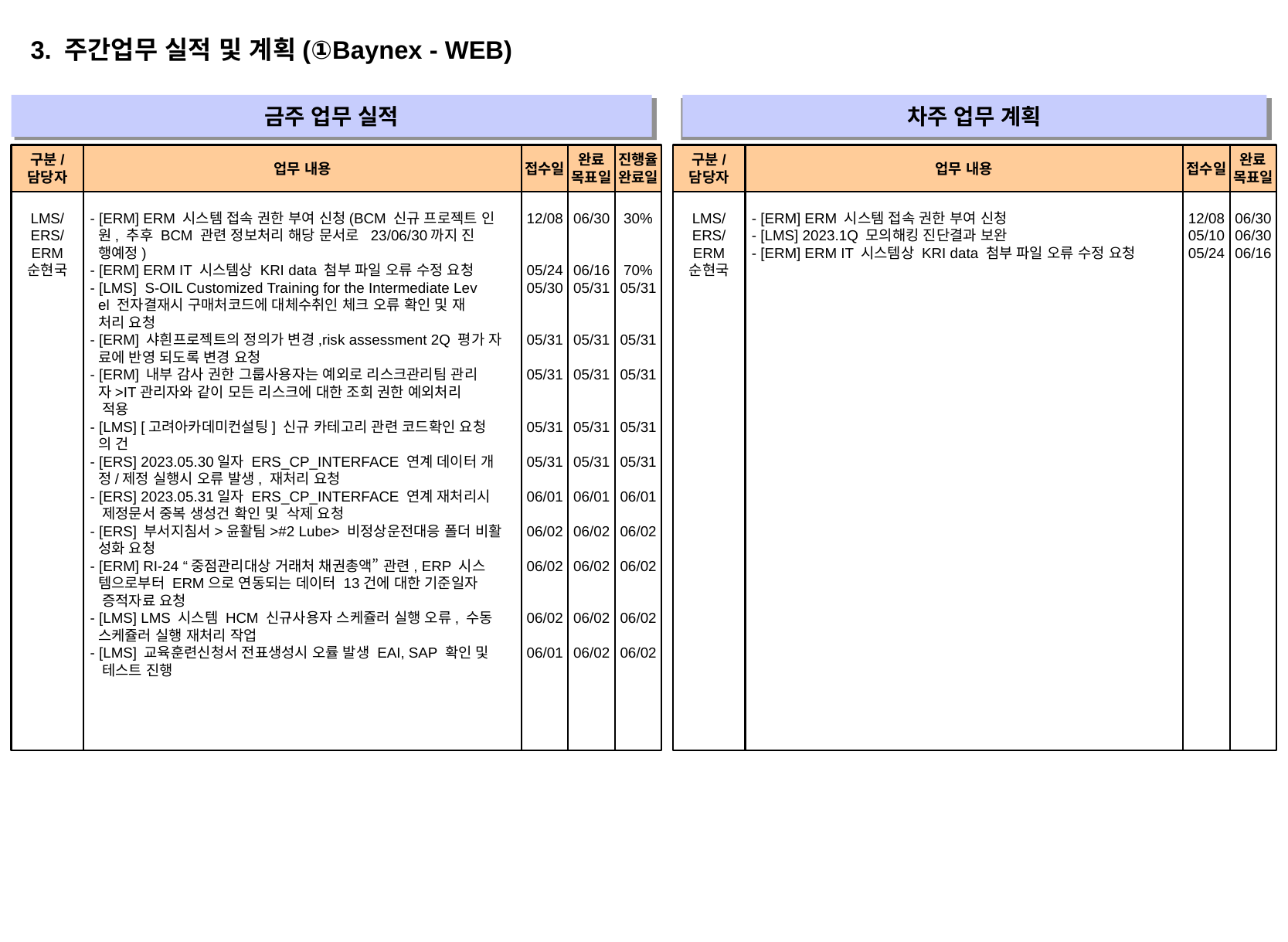

3. 주간업무 실적 및 계획(①Baynex - WEB)
금주 업무 실적
차주 업무 계획
" "
" "
구분/
담당자
업무 내용
접수일
완료
목표일
진행율
완료일
구분/
담당자
업무 내용
접수일
완료
목표일
LMS/
ERS/
ERM
순현국

- [ERM] ERM 시스템 접속 권한 부여 신청(BCM 신규 프로젝트 인
  원, 추후 BCM 관련 정보처리 해당 문서로  23/06/30까지 진
  행예정)
- [ERM] ERM IT 시스템상 KRI data 첨부 파일 오류 수정 요청
- [LMS]  S-OIL Customized Training for the Intermediate Lev
  el 전자결재시 구매처코드에 대체수취인 체크 오류 확인 및 재
  처리 요청
- [ERM] 샤흰프로젝트의 정의가 변경,risk assessment 2Q 평가 자
  료에 반영 되도록 변경 요청
- [ERM] 내부 감사 권한 그룹사용자는 예외로 리스크관리팀 관리
  자>IT관리자와 같이 모든 리스크에 대한 조회 권한 예외처리
   적용
- [LMS] [고려아카데미컨설팅] 신규 카테고리 관련 코드확인 요청
  의 건
- [ERS] 2023.05.30일자 ERS_CP_INTERFACE 연계 데이터 개
  정/제정 실행시 오류 발생, 재처리 요청
- [ERS] 2023.05.31일자 ERS_CP_INTERFACE 연계 재처리시
   제정문서 중복 생성건 확인 및  삭제 요청
- [ERS] 부서지침서>윤활팀>#2 Lube> 비정상운전대응 폴더 비활
  성화 요청
- [ERM] RI-24 “중점관리대상 거래처 채권총액” 관련, ERP 시스
  템으로부터 ERM으로 연동되는 데이터 13건에 대한 기준일자
   증적자료 요청
- [LMS] LMS 시스템 HCM 신규사용자 스케쥴러 실행 오류, 수동
  스케쥴러 실행 재처리 작업
- [LMS] 교육훈련신청서 전표생성시 오률 발생 EAI, SAP 확인 및
   테스트 진행
12/08
05/24
05/30
05/31
05/31
05/31
05/31
06/01
06/02
06/02
06/02
06/01
06/30
06/16
05/31
05/31
05/31
05/31
05/31
06/01
06/02
06/02
06/02
06/02
30%
70%
05/31
05/31
05/31
05/31
05/31
06/01
06/02
06/02
06/02
06/02
LMS/
ERS/
ERM
순현국

- [ERM] ERM 시스템 접속 권한 부여 신청
- [LMS] 2023.1Q 모의해킹 진단결과 보완
- [ERM] ERM IT 시스템상 KRI data 첨부 파일 오류 수정 요청
12/08
05/10
05/24
06/30
06/30
06/16